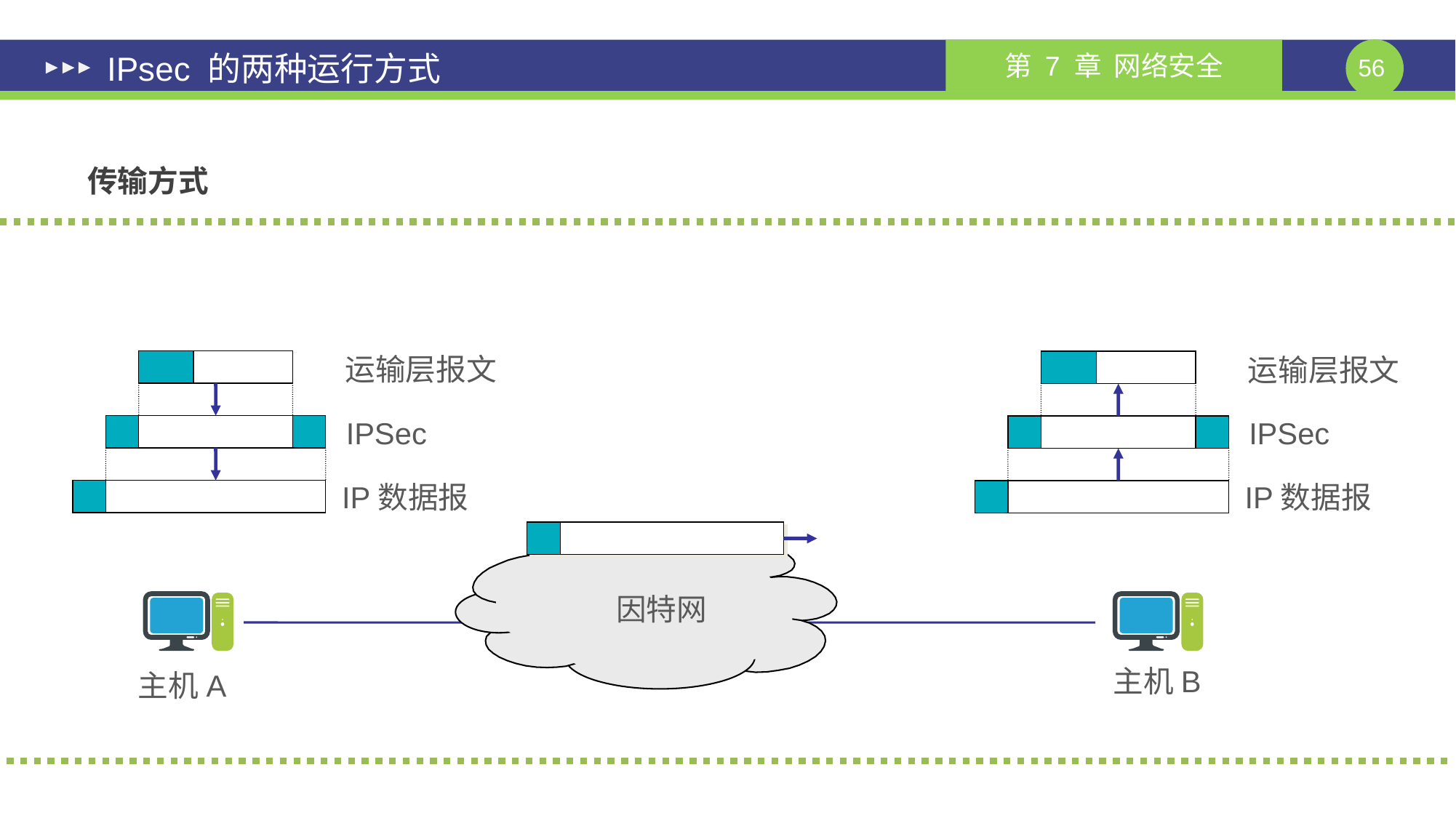

# IPsec 的两种运行方式
传输方式
运输层报文

IPSec

IP数据报

运输层报文

IPSec

IP数据报

因特网

主机B
主机A
课件制作人：谢钧  谢希仁